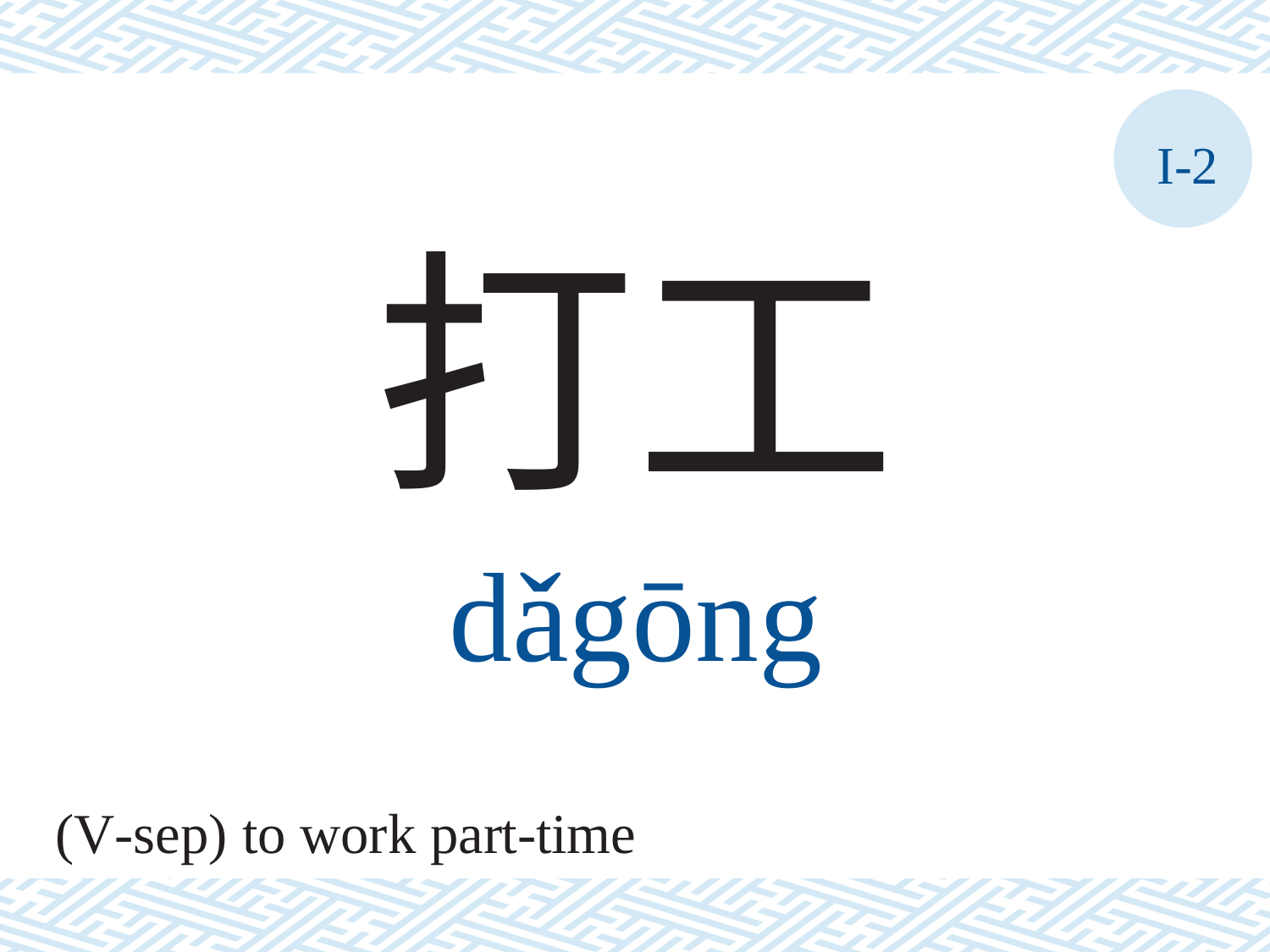

I-2
打工
dǎgōng
(V-sep) to work part-time